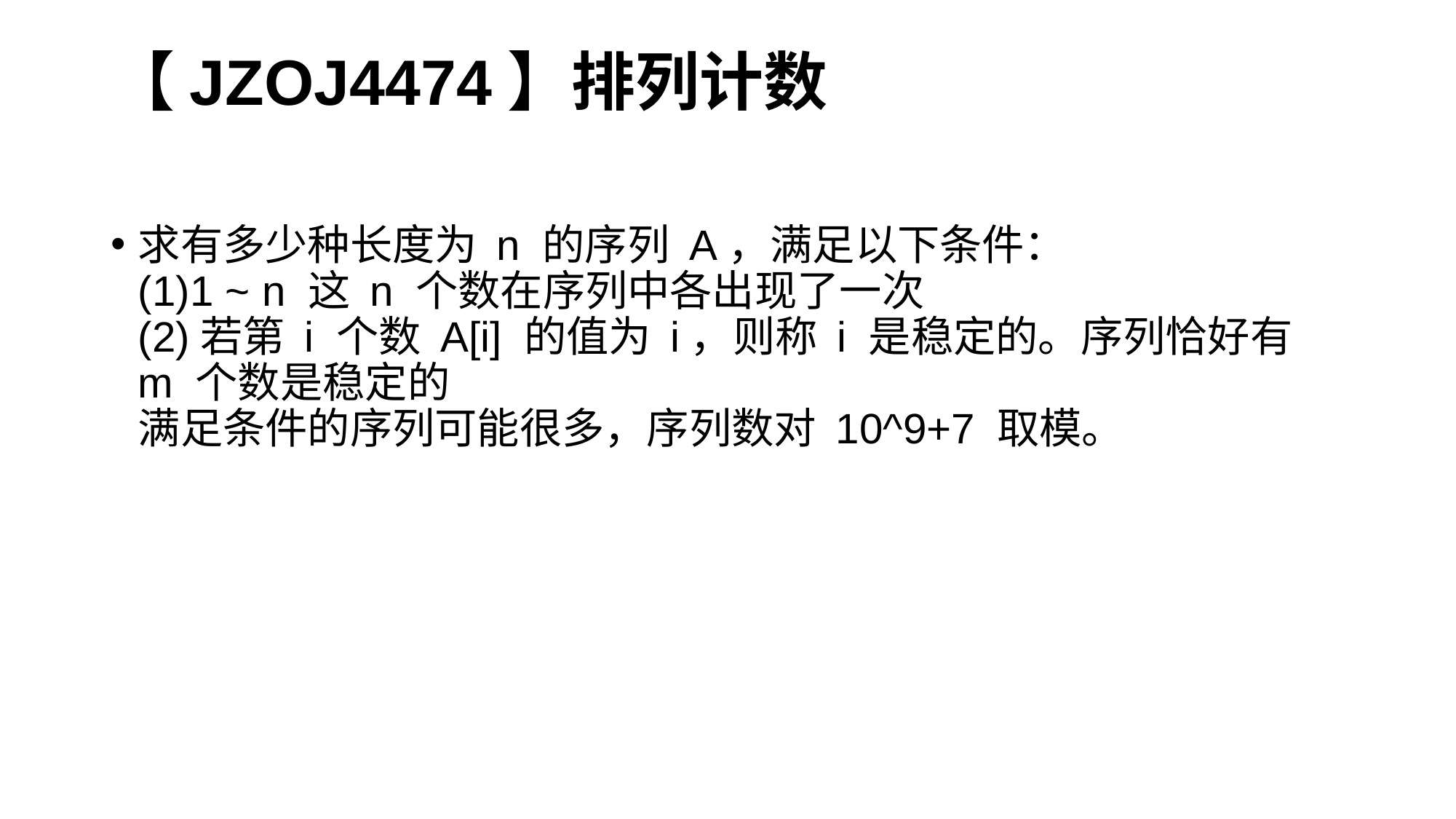

# 【JZOJ4474】排列计数
求有多少种长度为 n 的序列 A，满足以下条件：
(1)1 ~ n 这 n 个数在序列中各出现了一次
(2)若第 i 个数 A[i] 的值为 i，则称 i 是稳定的。序列恰好有 m 个数是稳定的
满足条件的序列可能很多，序列数对 10^9+7 取模。